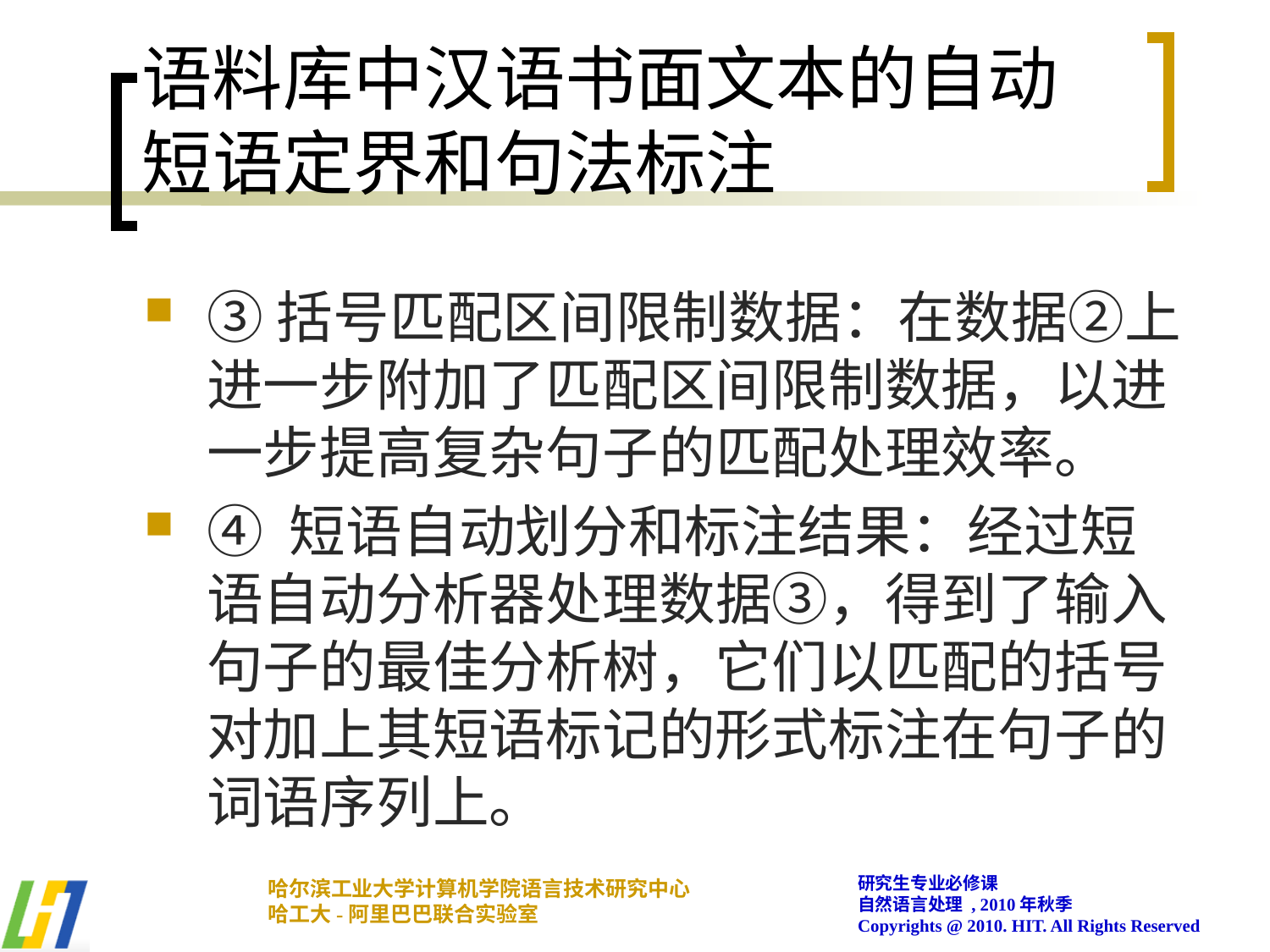

# 语料库中汉语书面文本的自动短语定界和句法标注
③括号匹配区间限制数据：在数据②上进一步附加了匹配区间限制数据，以进一步提高复杂句子的匹配处理效率。
④ 短语自动划分和标注结果：经过短语自动分析器处理数据③，得到了输入句子的最佳分析树，它们以匹配的括号对加上其短语标记的形式标注在句子的词语序列上。

研究生专业必修课
自然语言处理 , 2010年秋季
Copyrights @ 2010. HIT. All Rights Reserved
哈尔滨工业大学计算机学院语言技术研究中心
哈工大-阿里巴巴联合实验室